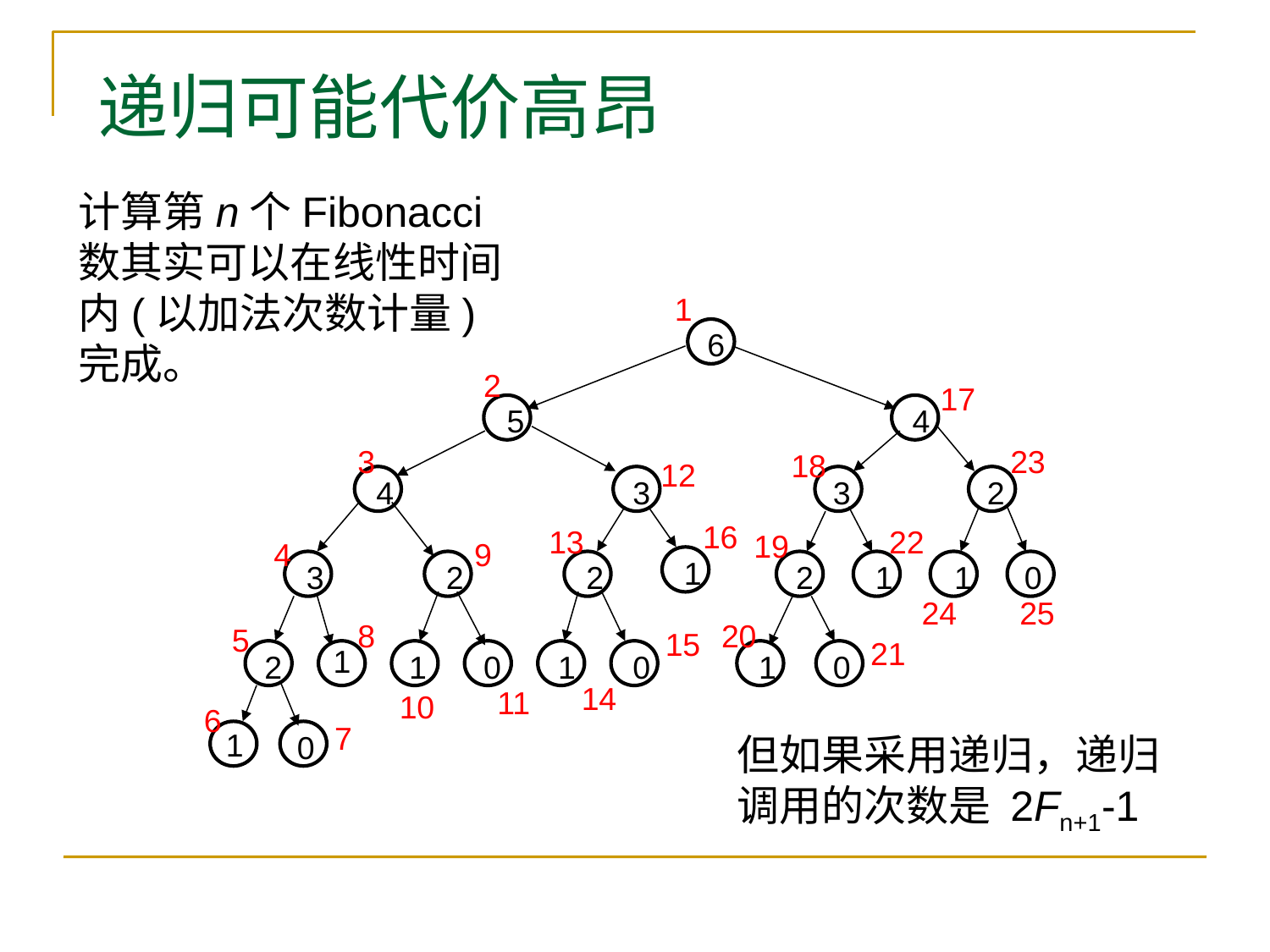

# 递归可能代价高昂
计算第n个Fibonacci数其实可以在线性时间内(以加法次数计量)完成。
1

6

2
17

5

4

3
23
18
12

4

3

3

2

16

13
22
19
4
9

1

3
2
2
2
1
1
0
24
25

8
20
5
15
21
1

2

1

0

1

0

1

0
14
11

10

6
7
1

0
但如果采用递归，递归调用的次数是 2Fn+1-1